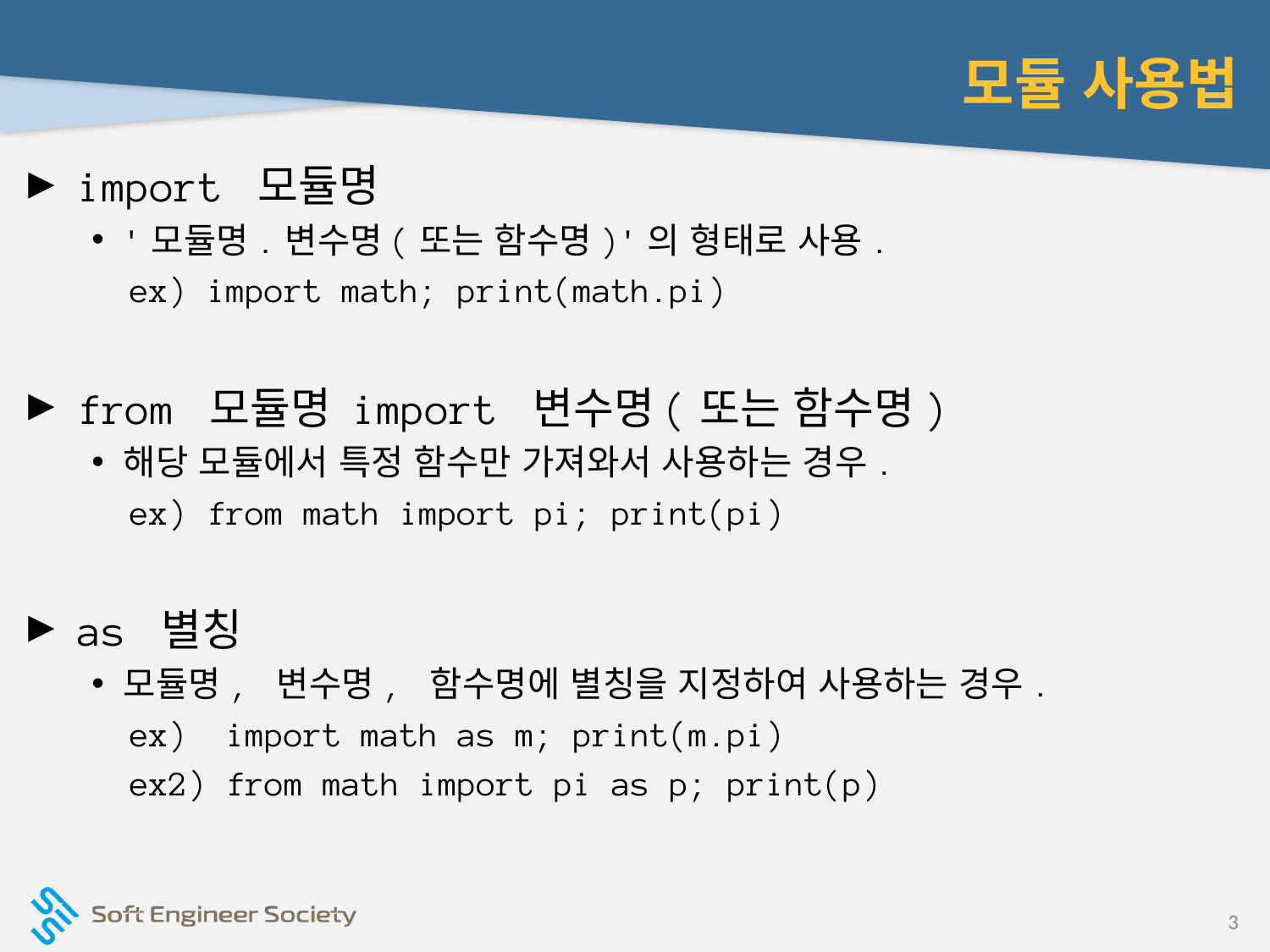

# 모듈 사용법
import 모듈명
'모듈명.변수명(또는 함수명)'의 형태로 사용.
  ex) import math; print(math.pi)

from 모듈명 import 변수명(또는 함수명)
해당 모듈에서 특정 함수만 가져와서 사용하는 경우.
  ex) from math import pi; print(pi)

as 별칭
모듈명, 변수명, 함수명에 별칭을 지정하여 사용하는 경우.
  ex)  import math as m; print(m.pi)
  ex2) from math import pi as p; print(p)
3